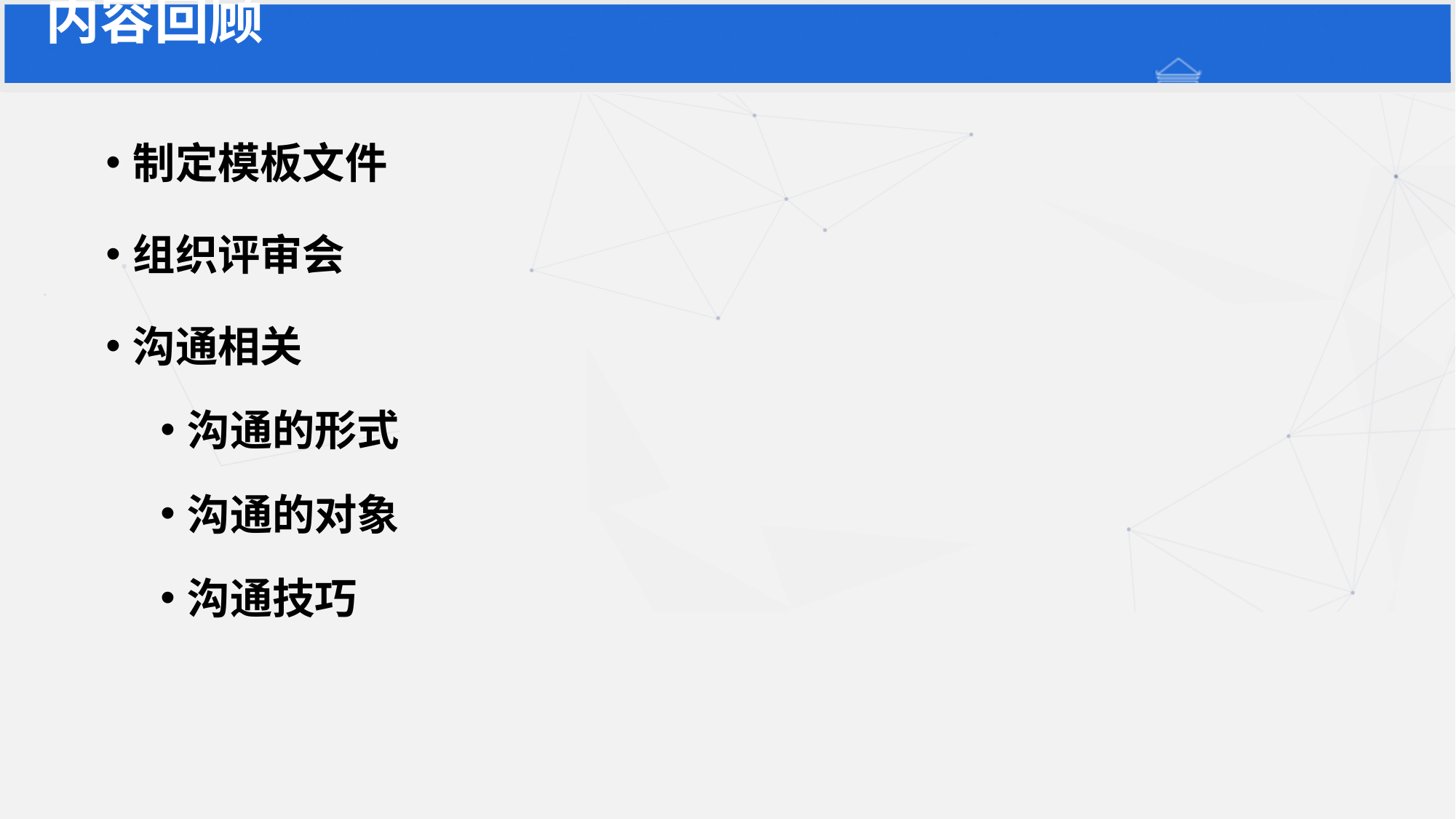

内容回顾
制定模板文件
组织评审会
沟通相关
沟通的形式
沟通的对象
沟通技巧